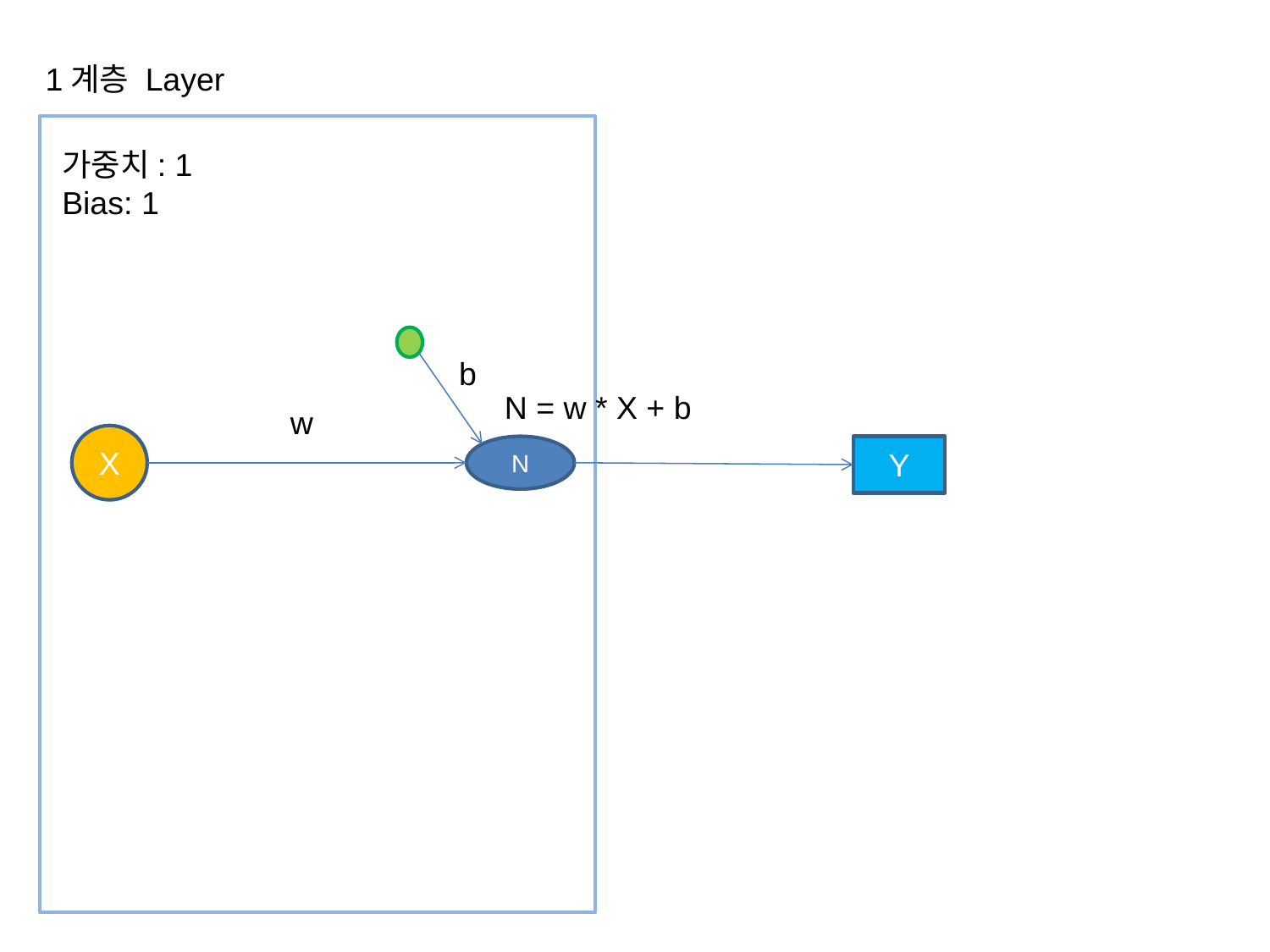

1계층 Layer

가중치: 1
Bias: 1

b
N = w * X + b
w
X
N
Y